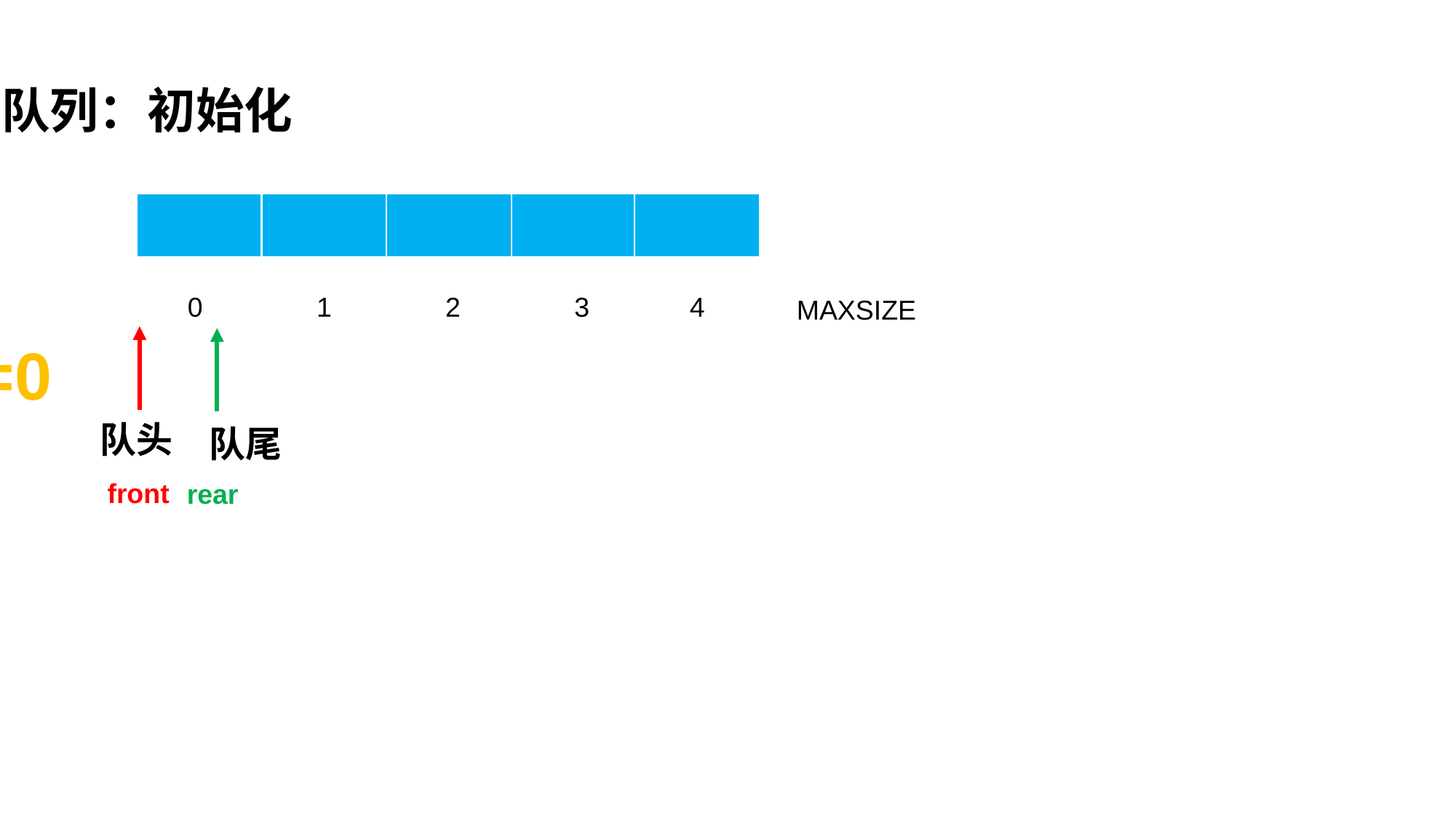

循环队列：初始化

0
1
2
3
4
MAXSIZE
tag=0
队头
队尾
front
rear